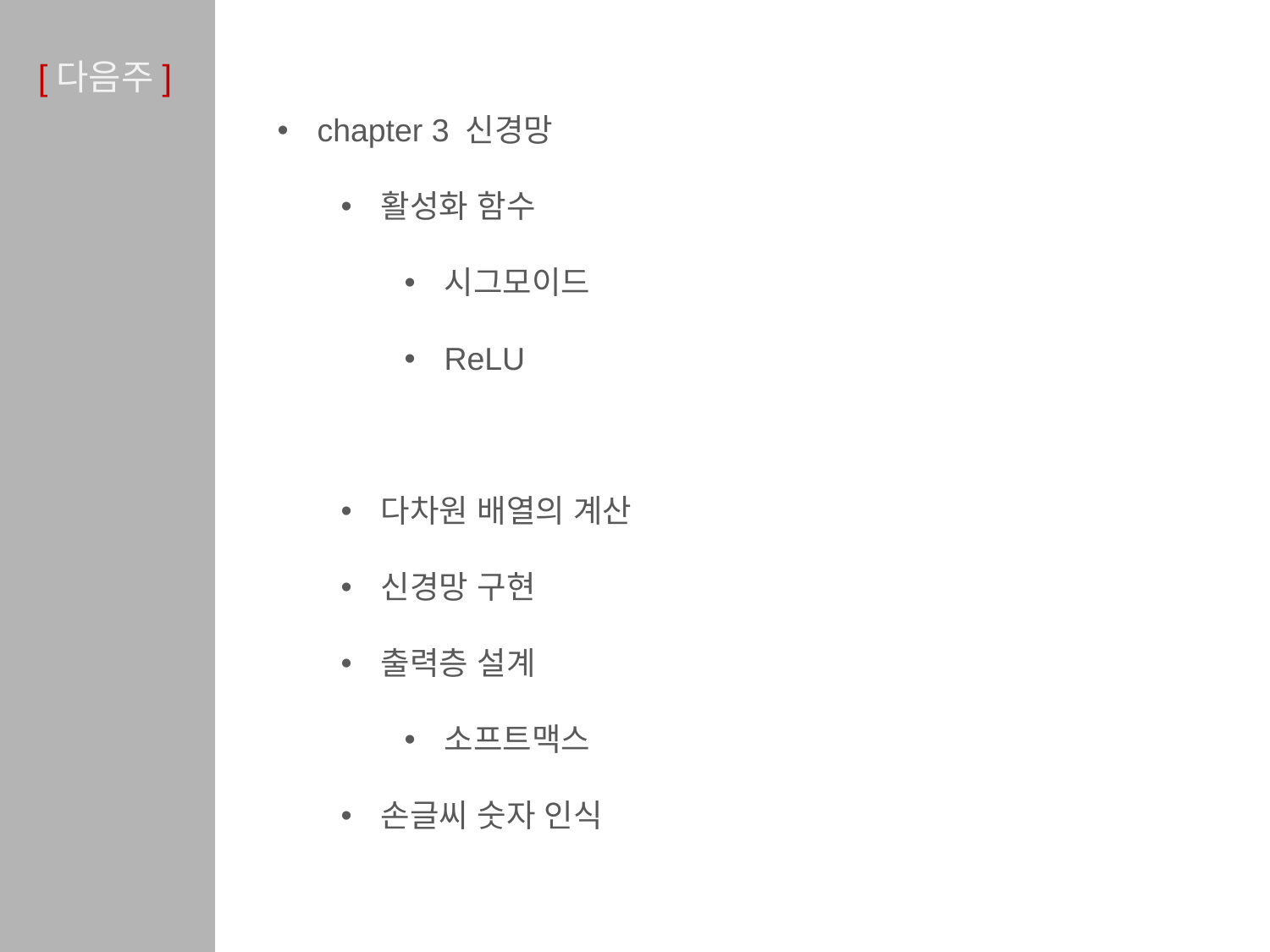

# [다음주]
chapter 3 신경망
활성화 함수
시그모이드
ReLU

다차원 배열의 계산
신경망 구현
출력층 설계
소프트맥스
손글씨 숫자 인식